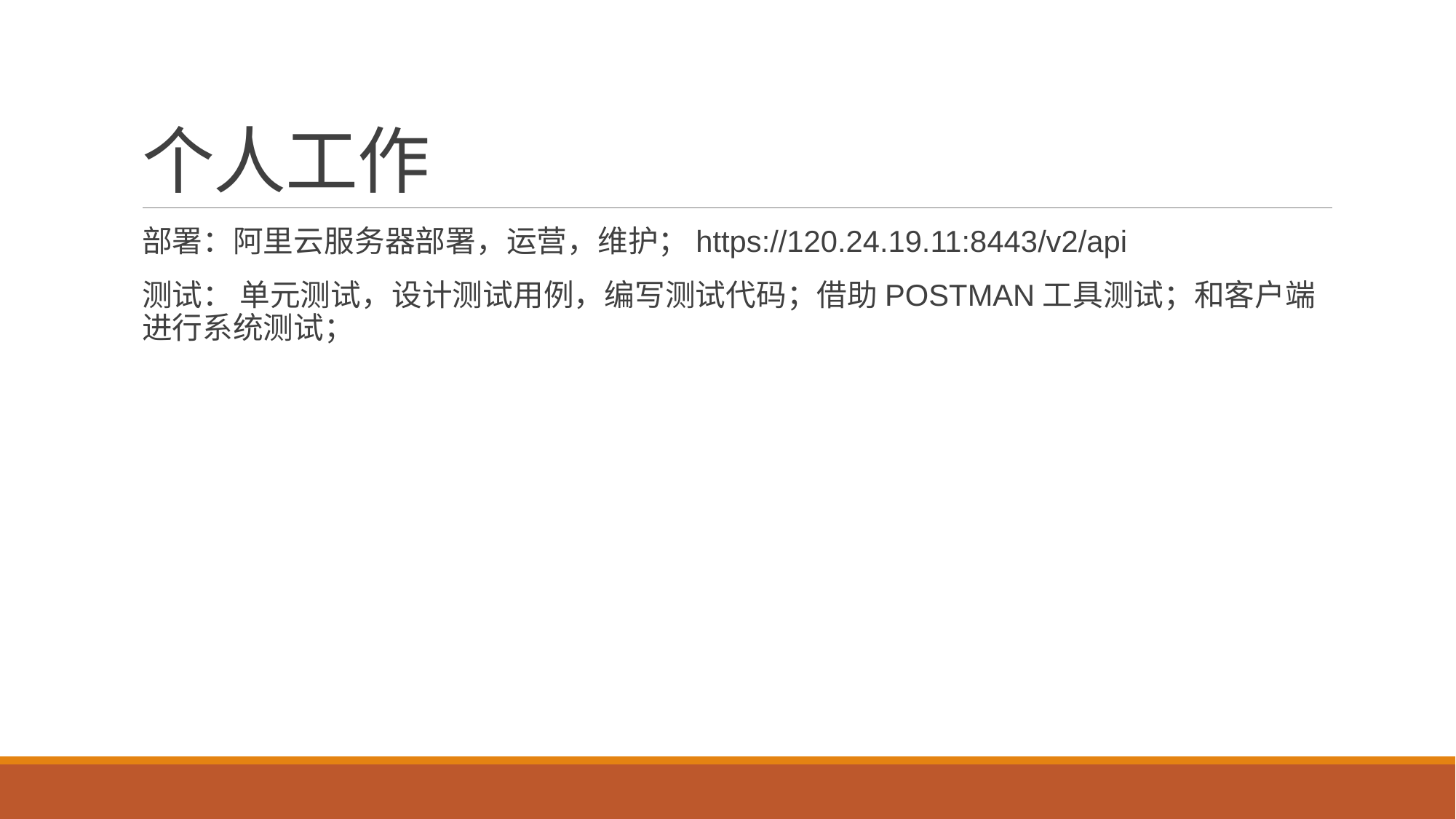

# 个人工作
部署：阿里云服务器部署，运营，维护；https://120.24.19.11:8443/v2/api
测试： 单元测试，设计测试用例，编写测试代码；借助POSTMAN工具测试；和客户端进行系统测试；